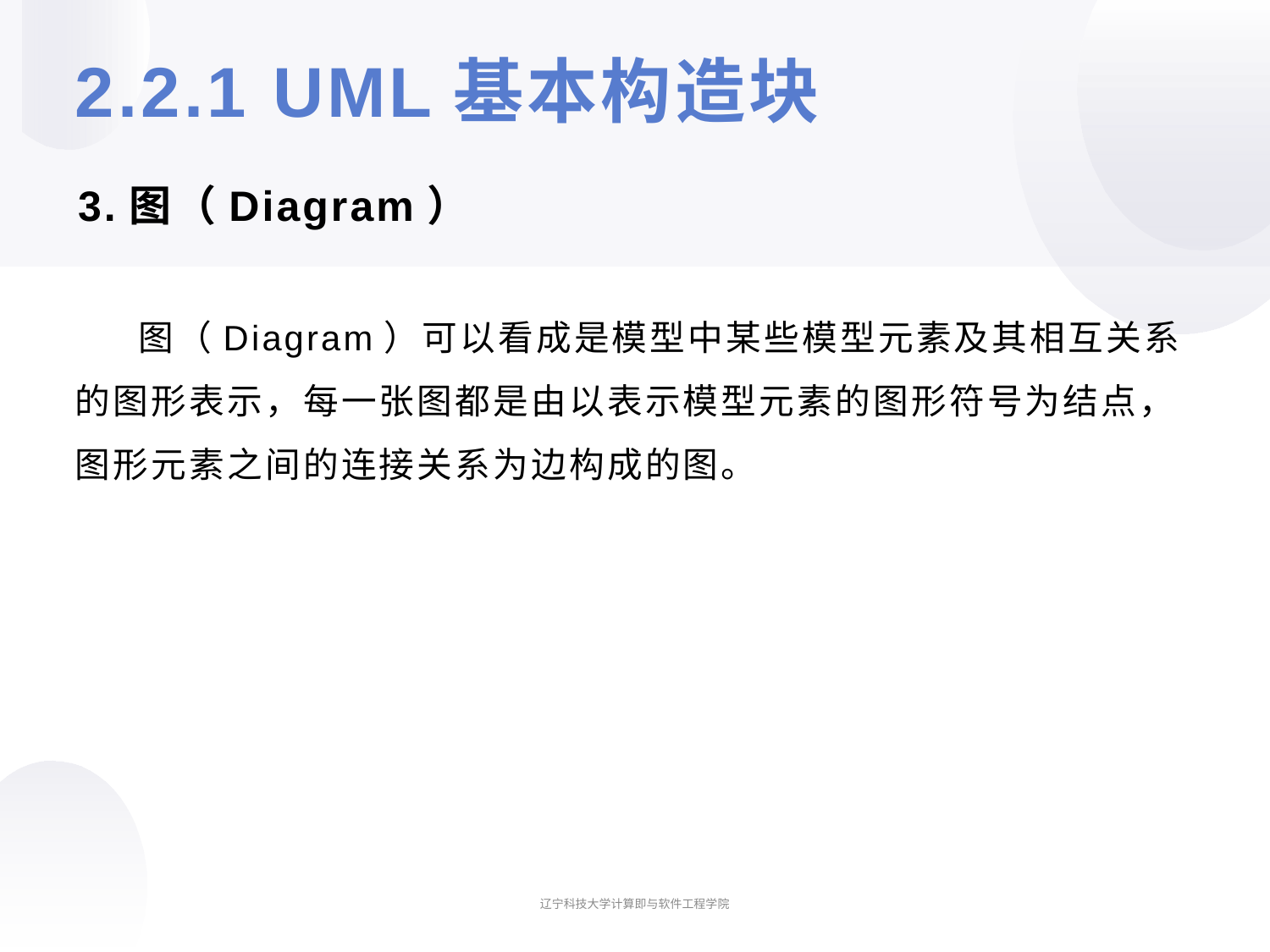

# 2.2.1 UML基本构造块
3.图（Diagram）

图（Diagram）可以看成是模型中某些模型元素及其相互关系的图形表示，每一张图都是由以表示模型元素的图形符号为结点，图形元素之间的连接关系为边构成的图。

辽宁科技大学计算即与软件工程学院
37